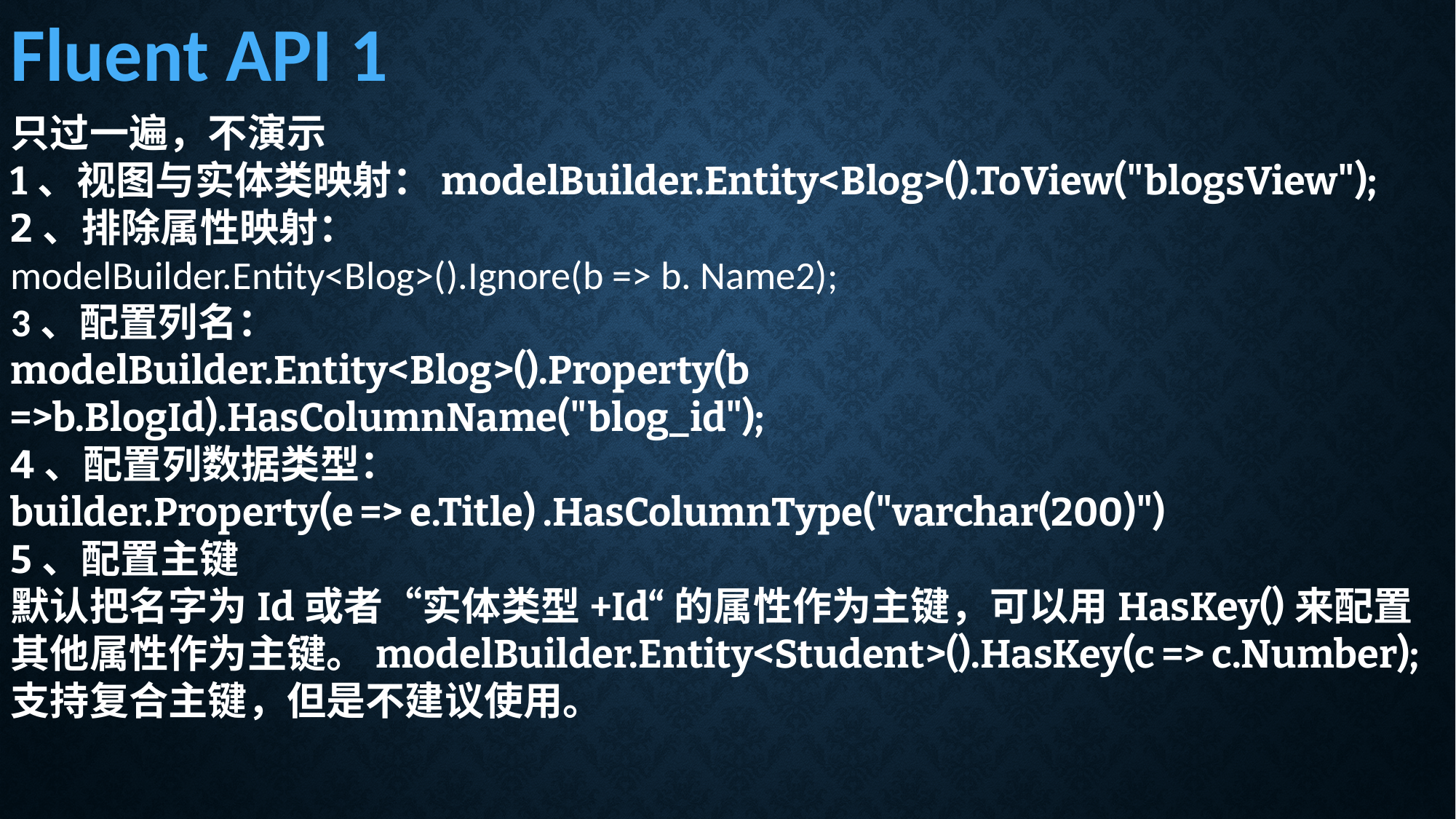

Fluent API 1
只过一遍，不演示
1、视图与实体类映射：modelBuilder.Entity<Blog>().ToView("blogsView");
2、排除属性映射：
modelBuilder.Entity<Blog>().Ignore(b => b. Name2);
3、配置列名：
modelBuilder.Entity<Blog>().Property(b =>b.BlogId).HasColumnName("blog_id");
4、配置列数据类型：
builder.Property(e => e.Title) .HasColumnType("varchar(200)")
5、配置主键
默认把名字为Id或者“实体类型+Id“的属性作为主键，可以用HasKey()来配置其他属性作为主键。modelBuilder.Entity<Student>().HasKey(c => c.Number);
支持复合主键，但是不建议使用。